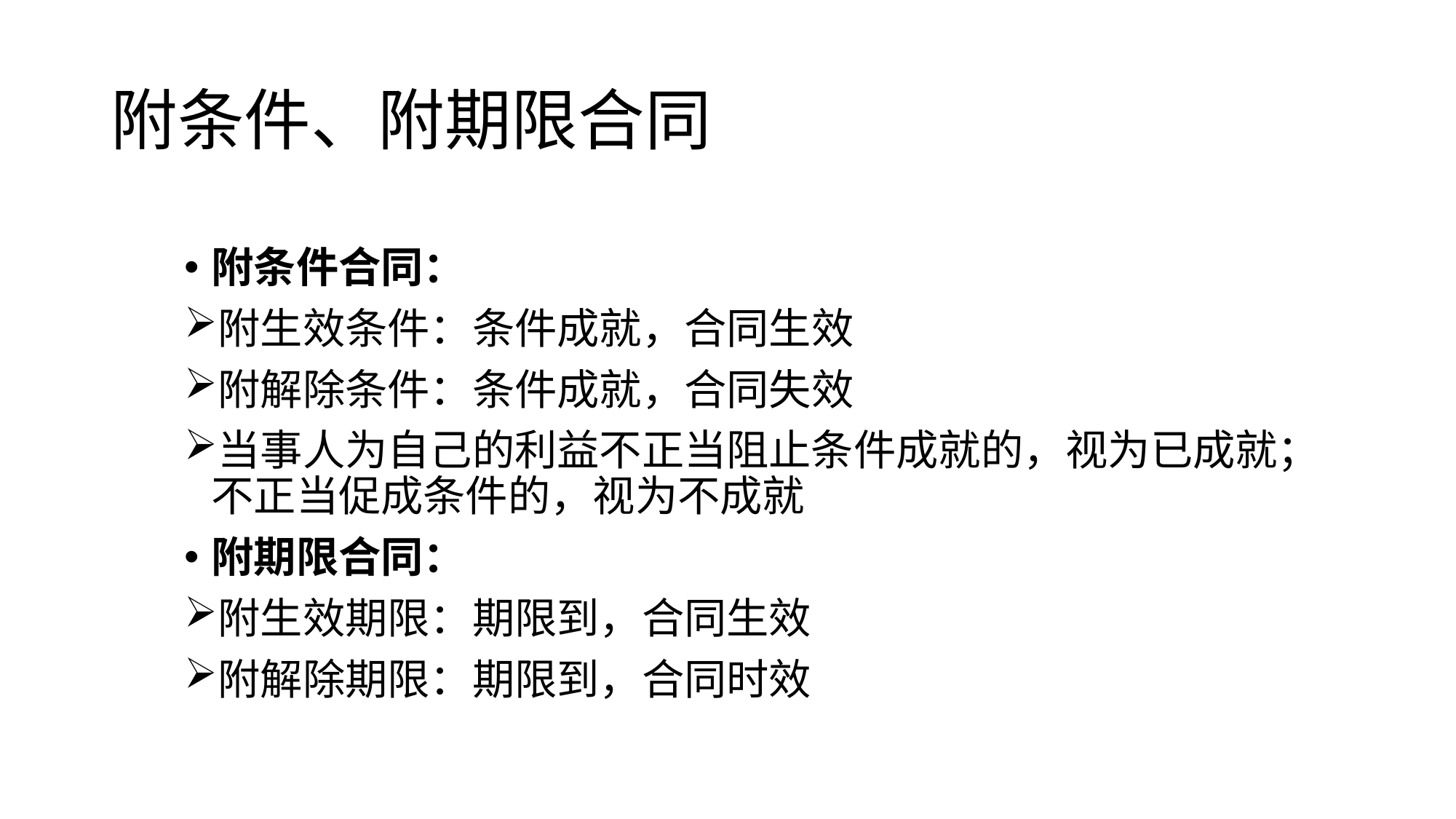

# 附条件、附期限合同
附条件合同：
附生效条件：条件成就，合同生效
附解除条件：条件成就，合同失效
当事人为自己的利益不正当阻止条件成就的，视为已成就；不正当促成条件的，视为不成就
附期限合同：
附生效期限：期限到，合同生效
附解除期限：期限到，合同时效